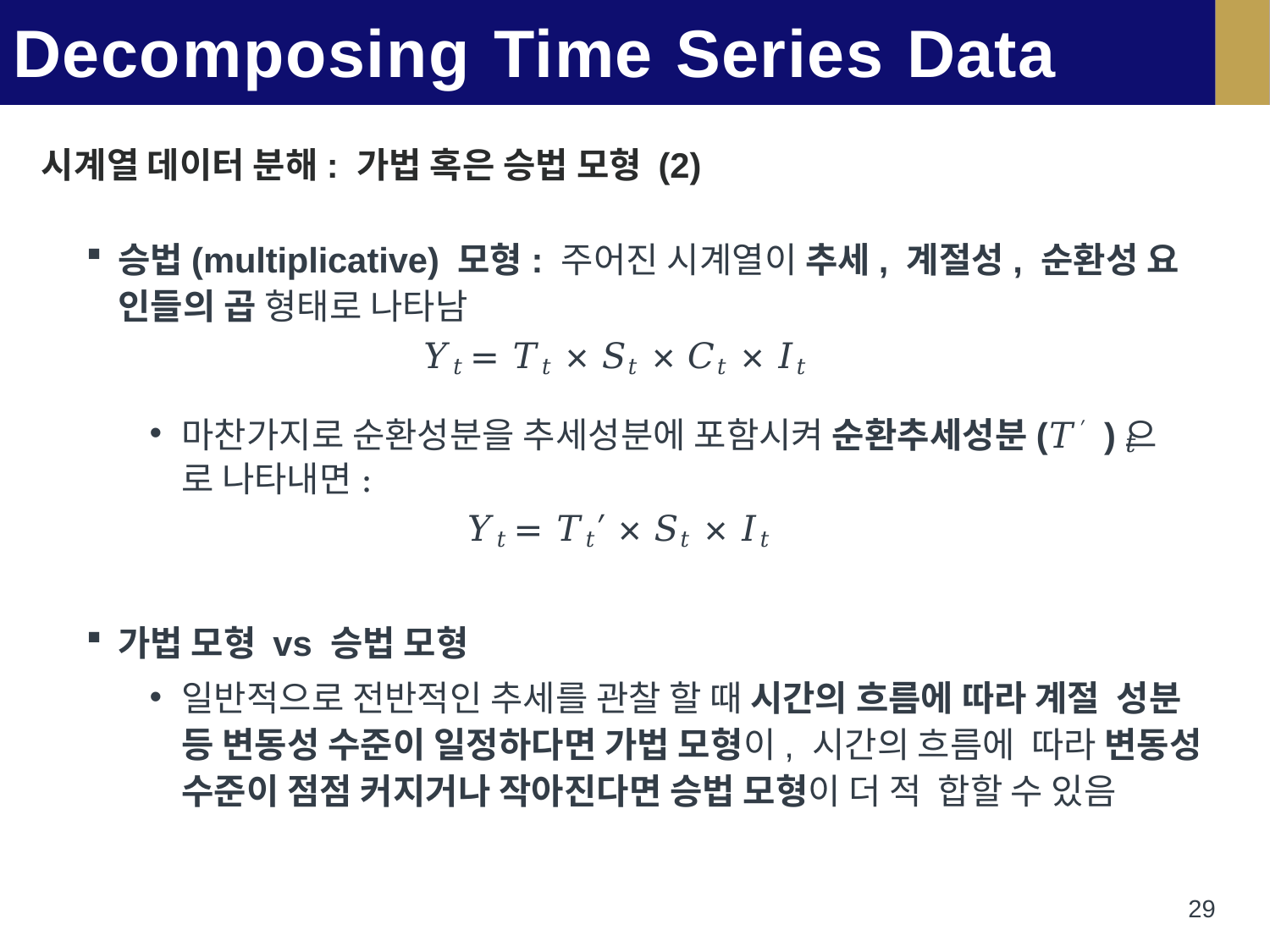

# Decomposing Time Series Data
시계열 데이터 분해: 가법 혹은 승법 모형 (2)

승법(multiplicative) 모형: 주어진 시계열이 추세, 계절성, 순환성 요  인들의 곱 형태로 나타남
𝑌𝑡 = 𝑇𝑡 × 𝑆𝑡 × 𝐶𝑡 × 𝐼𝑡
마찬가지로 순환성분을 추세성분에 포함시켜 순환추세성분(𝑇′  )으
𝑡
로 나타내면:
𝑌𝑡 = 𝑇𝑡′ × 𝑆𝑡 × 𝐼𝑡

가법 모형 vs 승법 모형
일반적으로 전반적인 추세를 관찰 할 때 시간의 흐름에 따라 계절  성분 등 변동성 수준이 일정하다면 가법 모형이, 시간의 흐름에  따라 변동성 수준이 점점 커지거나 작아진다면 승법 모형이 더 적  합할 수 있음
29